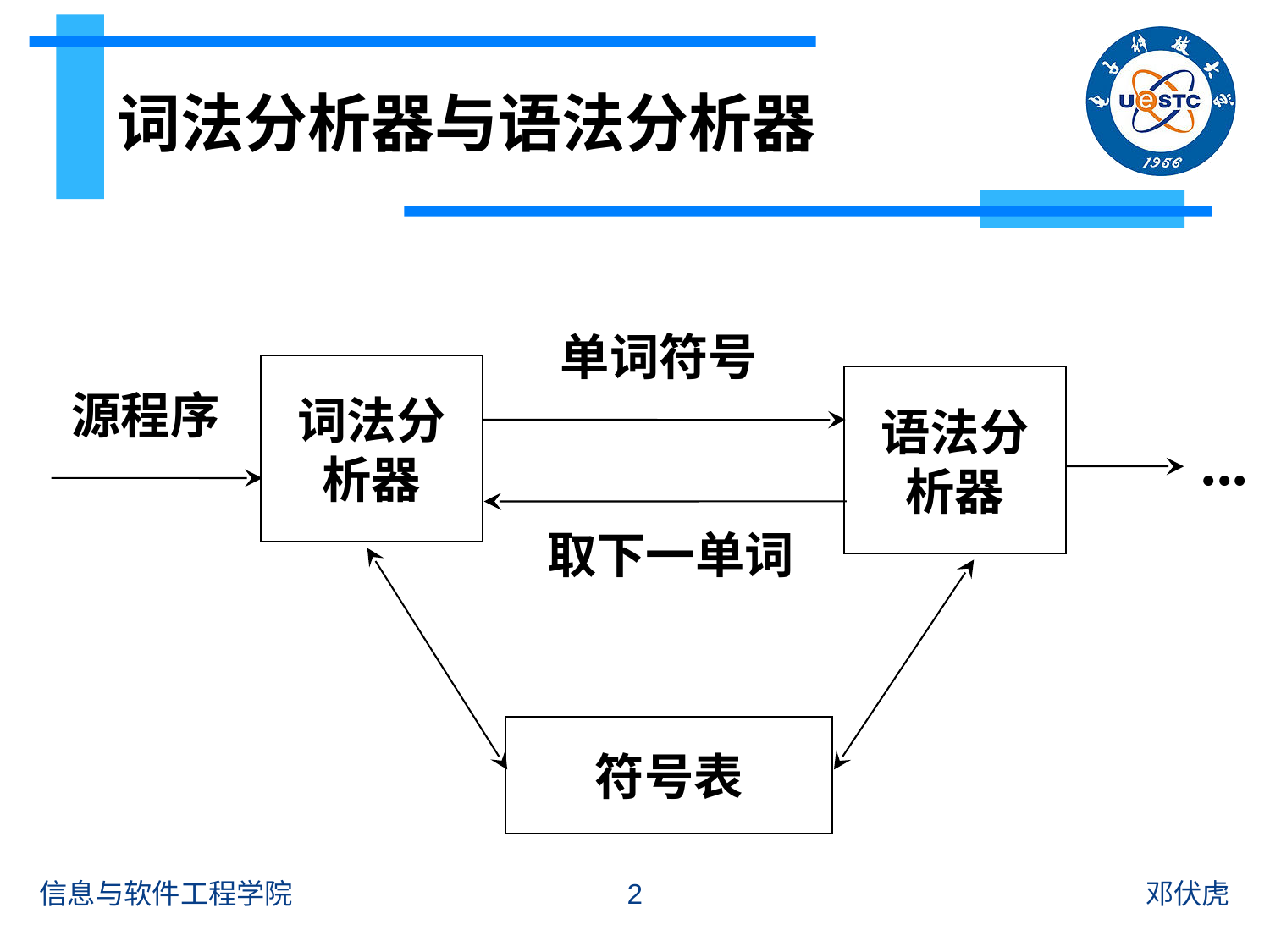

# 词法分析器与语法分析器

单词符号

词法分
析器
语法分
析器
符号表
源程序

...

取下一单词

2
信息与软件工程学院
邓伏虎